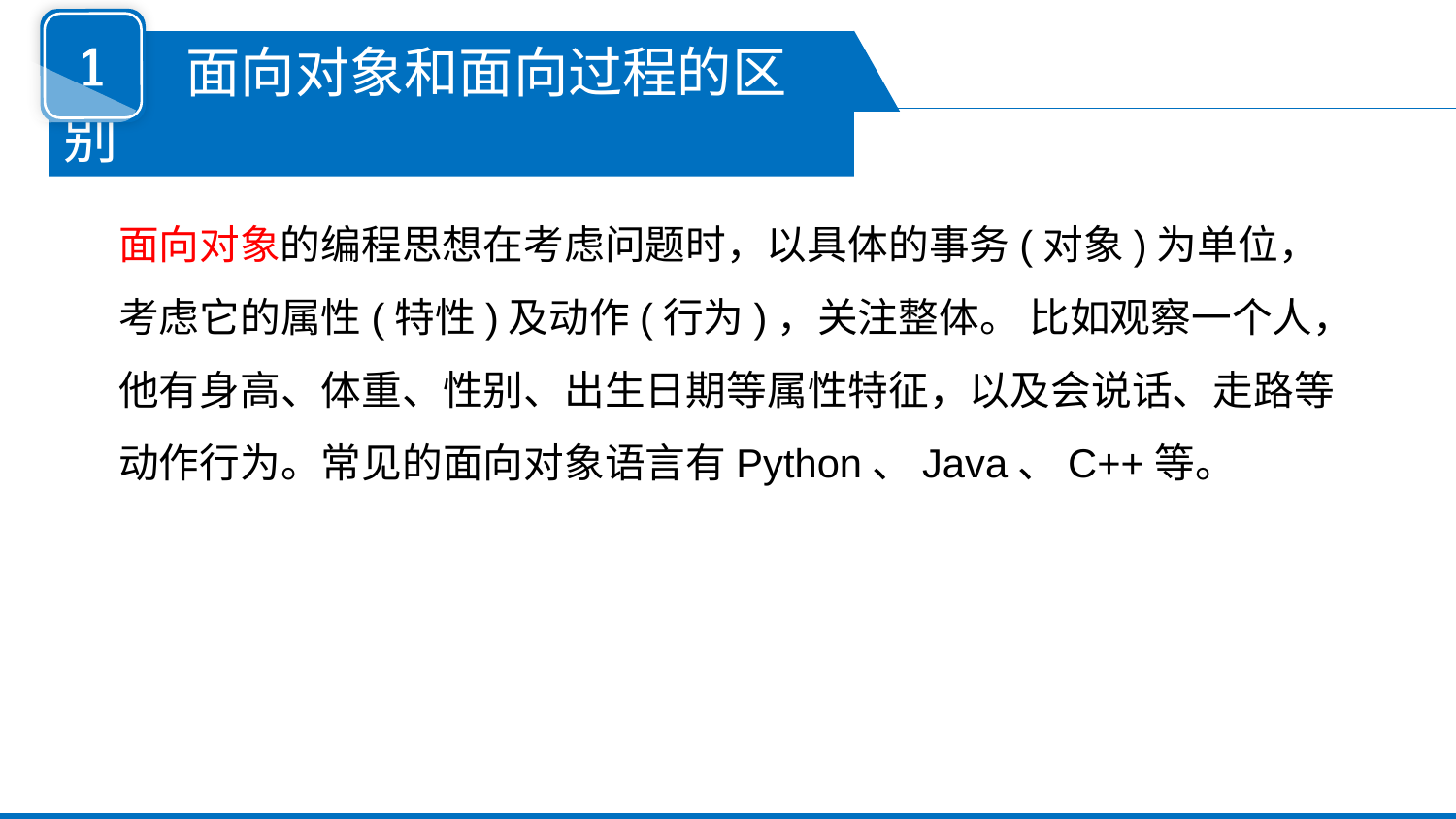

1

  面向对象和面向过程的区别
面向对象的编程思想在考虑问题时，以具体的事务(对象)为单位，考虑它的属性(特性)及动作(行为)，关注整体。 比如观察一个人，他有身高、体重、性别、出生日期等属性特征，以及会说话、走路等动作行为。常见的面向对象语言有Python、Java、C++等。